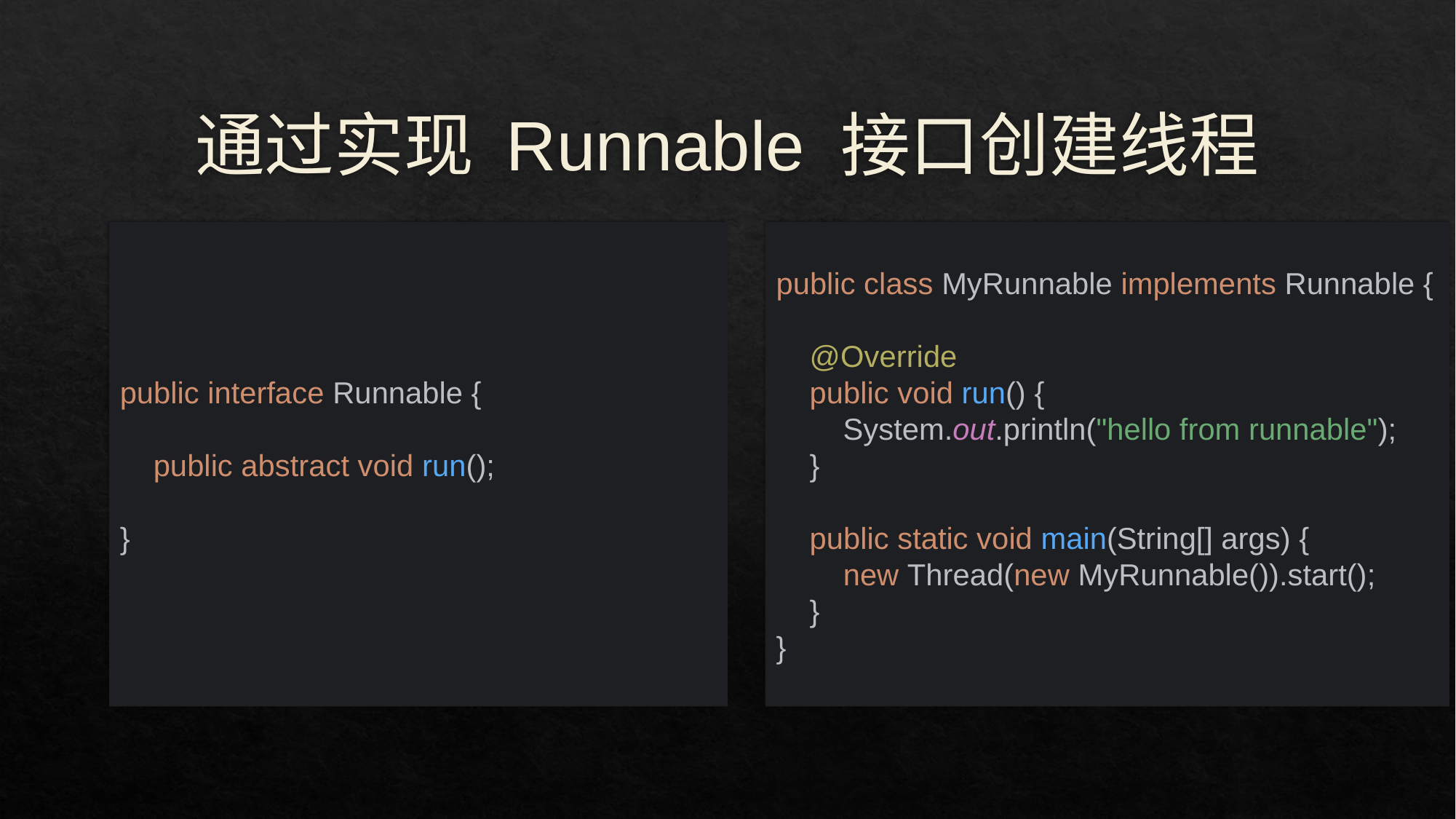

# 通过实现 Runnable 接口创建线程

public class MyRunnable implements Runnable {
    @Override
    public void run() {
        System.out.println("hello from runnable");
    }
    public static void main(String[] args) {
        new Thread(new MyRunnable()).start();
    }
}

public interface Runnable {
    public abstract void run();
}